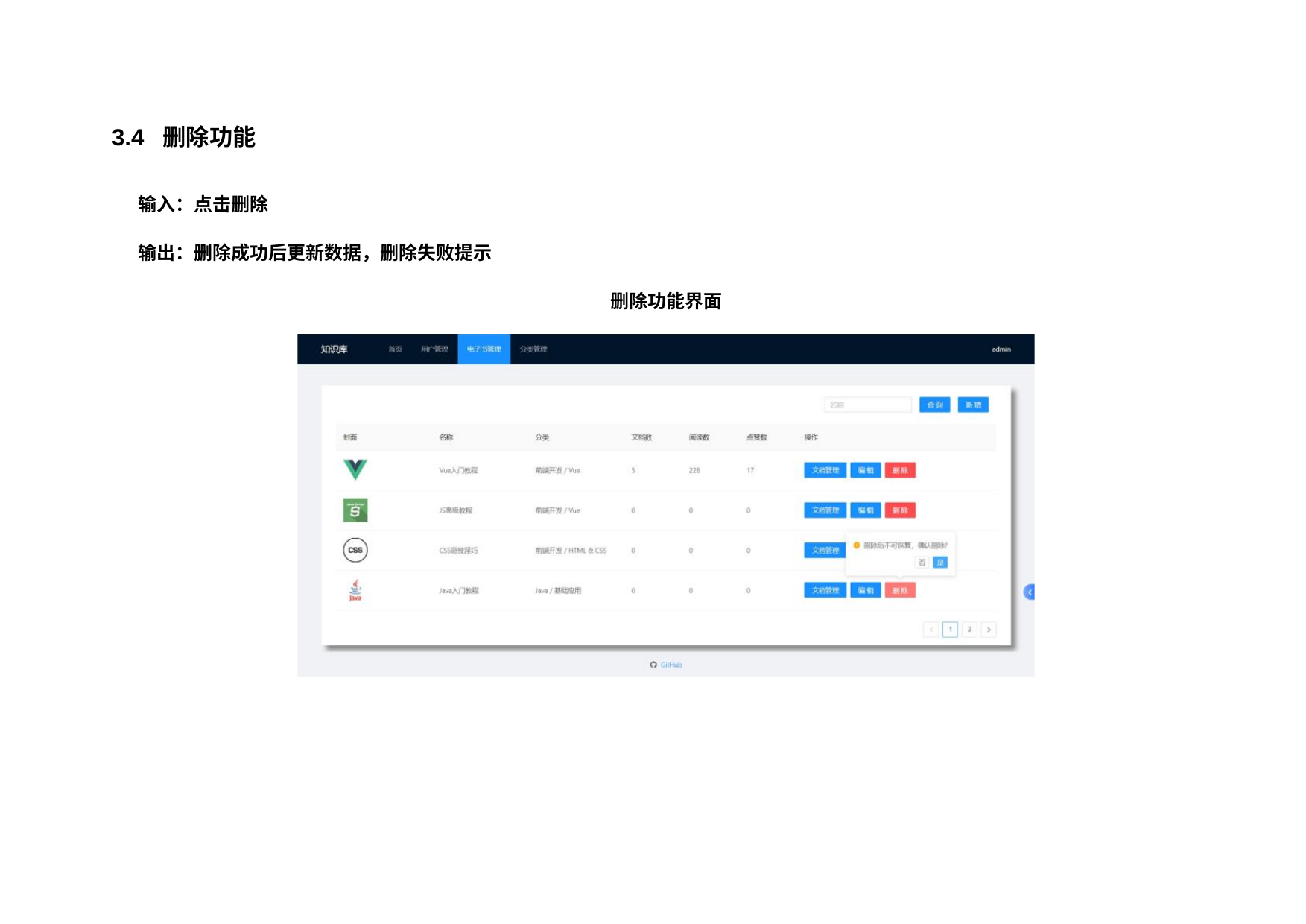

3.4  删除功能
输入：点击删除
输出：删除成功后更新数据，删除失败提示
删除功能界面